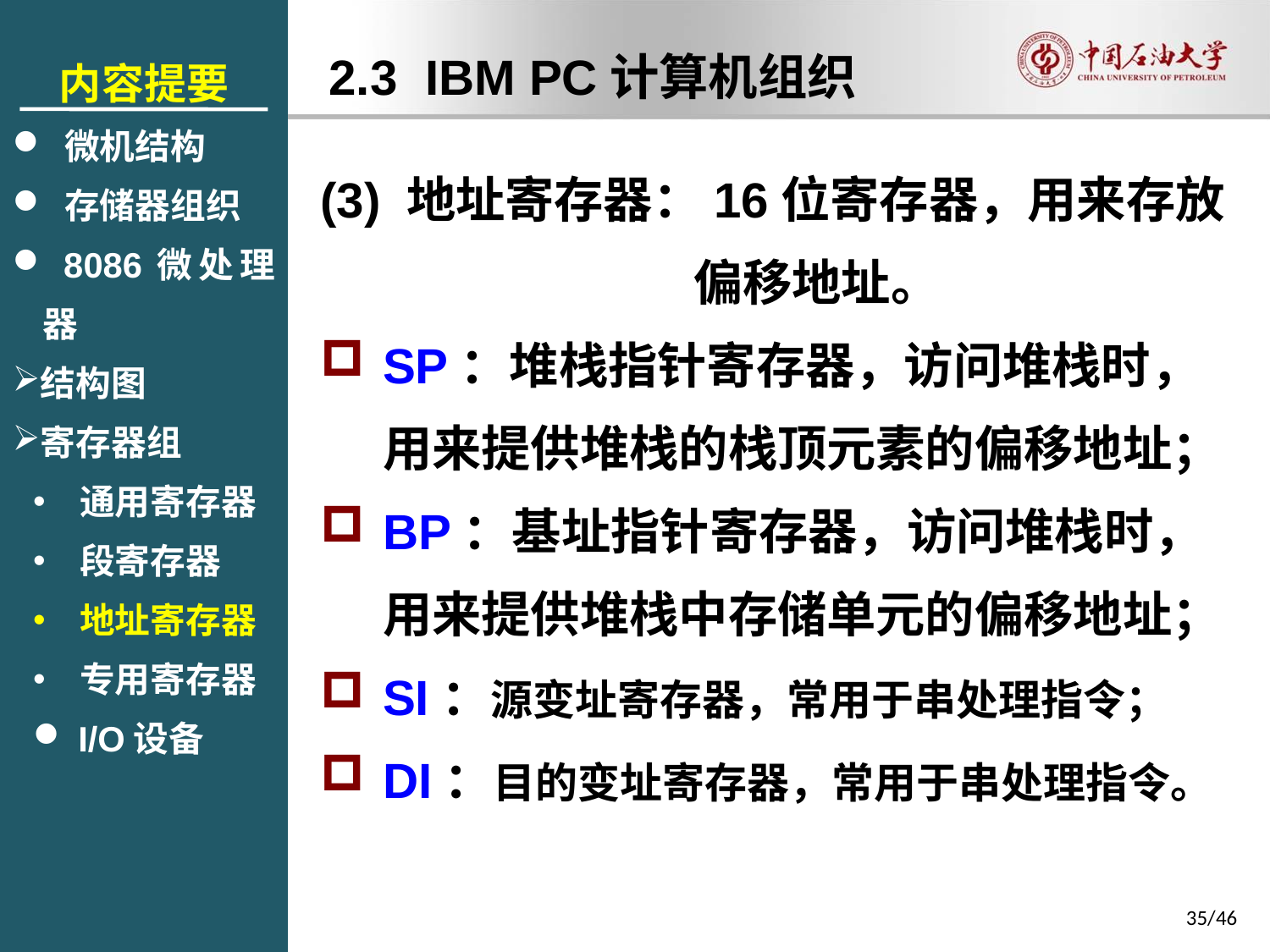

内容提要
 微机结构
 存储器组织
 8086微处理器
结构图
寄存器组
 通用寄存器
 段寄存器
 地址寄存器
 专用寄存器
 I/O设备
2.3  IBM PC计算机组织
(3) 地址寄存器：16位寄存器，用来存放偏移地址。
SP：堆栈指针寄存器，访问堆栈时，用来提供堆栈的栈顶元素的偏移地址；
BP：基址指针寄存器，访问堆栈时，用来提供堆栈中存储单元的偏移地址；
SI：源变址寄存器，常用于串处理指令；
DI：目的变址寄存器，常用于串处理指令。
35/46